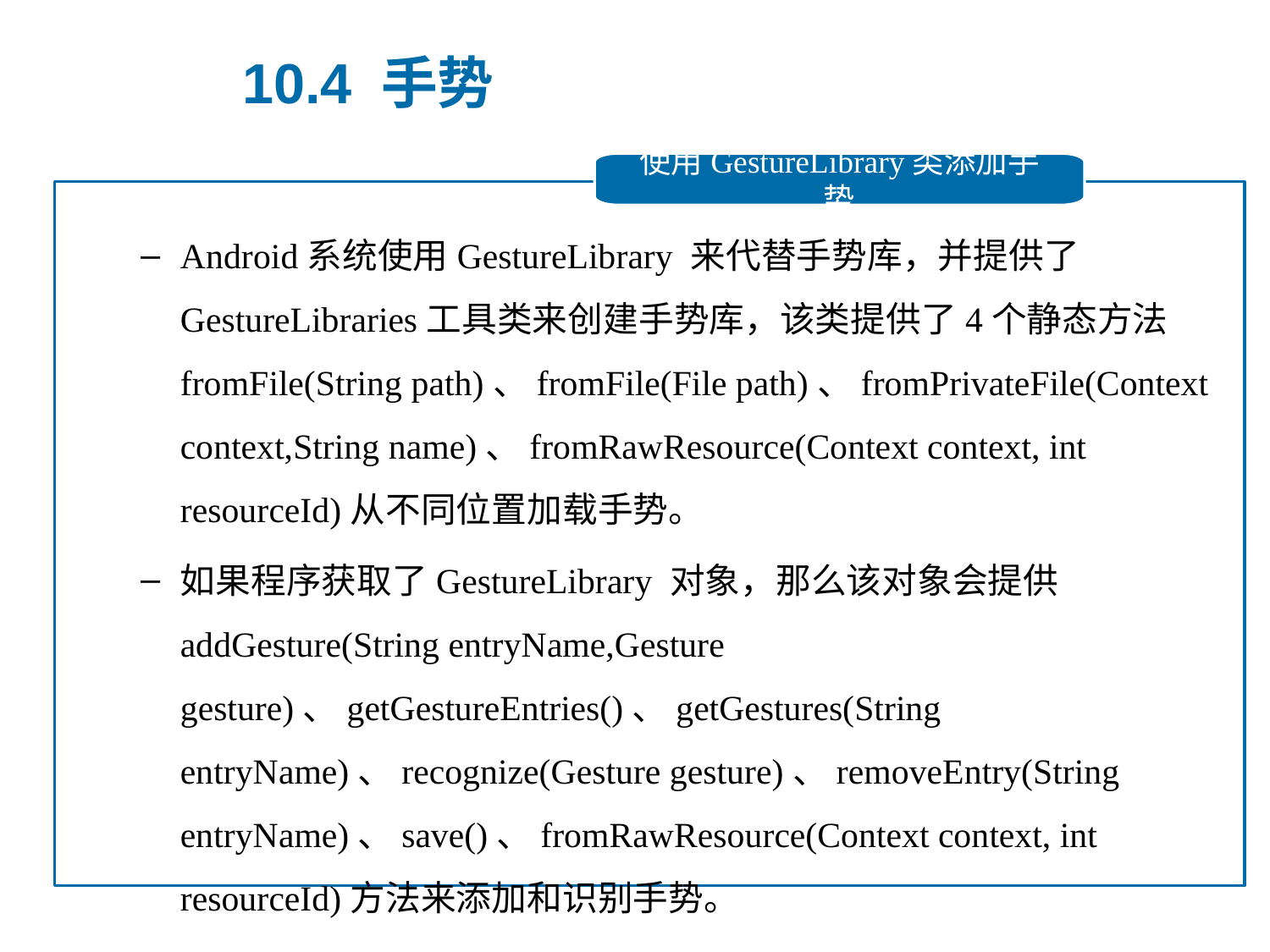

10.4 手势
使用GestureLibrary类添加手势

Android系统使用GestureLibrary 来代替手势库，并提供了GestureLibraries工具类来创建手势库，该类提供了4个静态方法fromFile(String path)、fromFile(File path)、fromPrivateFile(Context context,String name)、fromRawResource(Context context, int resourceId)从不同位置加载手势。
如果程序获取了GestureLibrary 对象，那么该对象会提供addGesture(String entryName,Gesture gesture)、getGestureEntries()、getGestures(String entryName)、recognize(Gesture gesture)、removeEntry(String entryName)、save()、fromRawResource(Context context, int resourceId)方法来添加和识别手势。